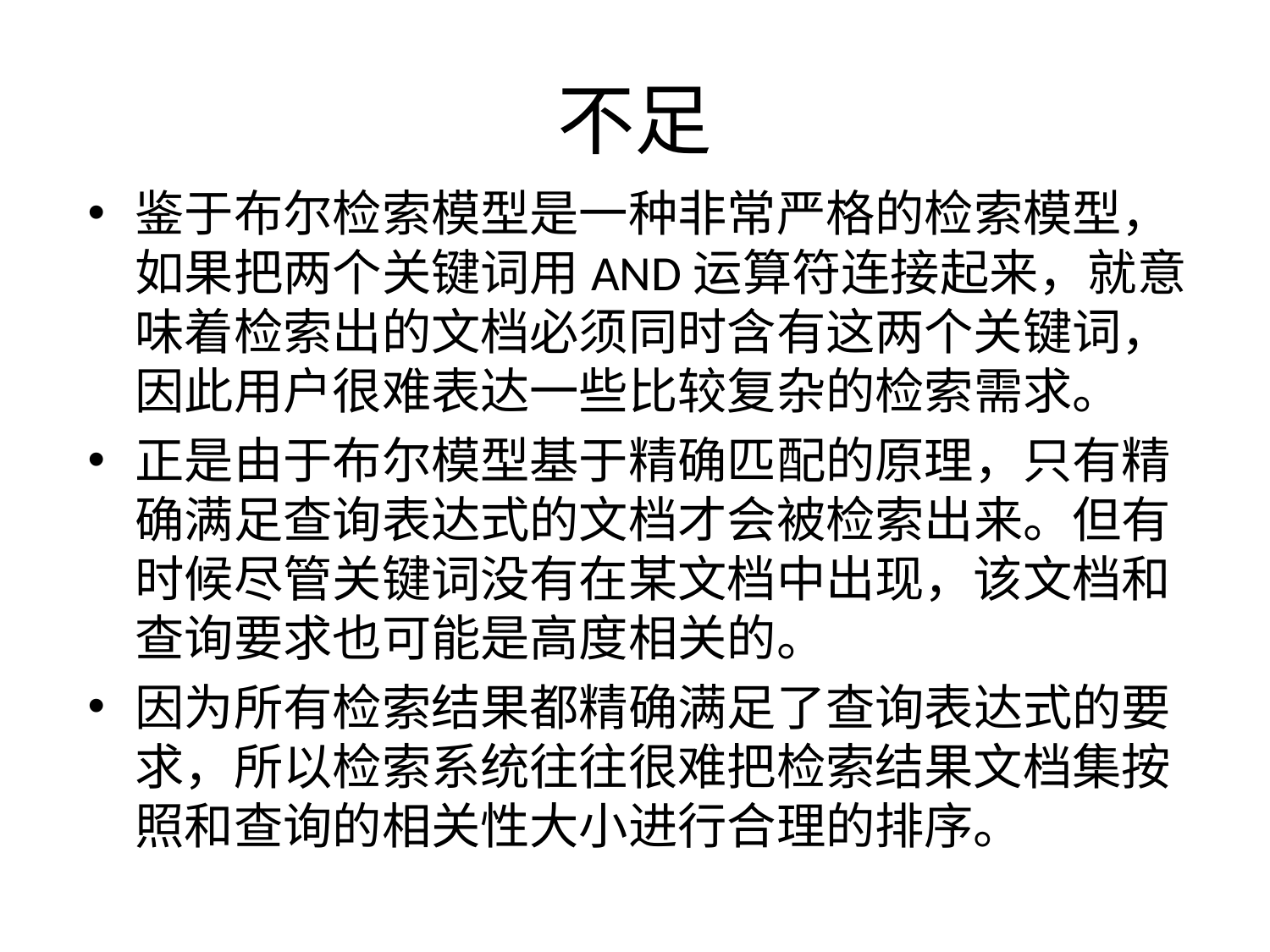

# 不足
鉴于布尔检索模型是一种非常严格的检索模型，如果把两个关键词用AND运算符连接起来，就意味着检索出的文档必须同时含有这两个关键词，因此用户很难表达一些比较复杂的检索需求。
正是由于布尔模型基于精确匹配的原理，只有精确满足查询表达式的文档才会被检索出来。但有时候尽管关键词没有在某文档中出现，该文档和查询要求也可能是高度相关的。
因为所有检索结果都精确满足了查询表达式的要求，所以检索系统往往很难把检索结果文档集按照和查询的相关性大小进行合理的排序。